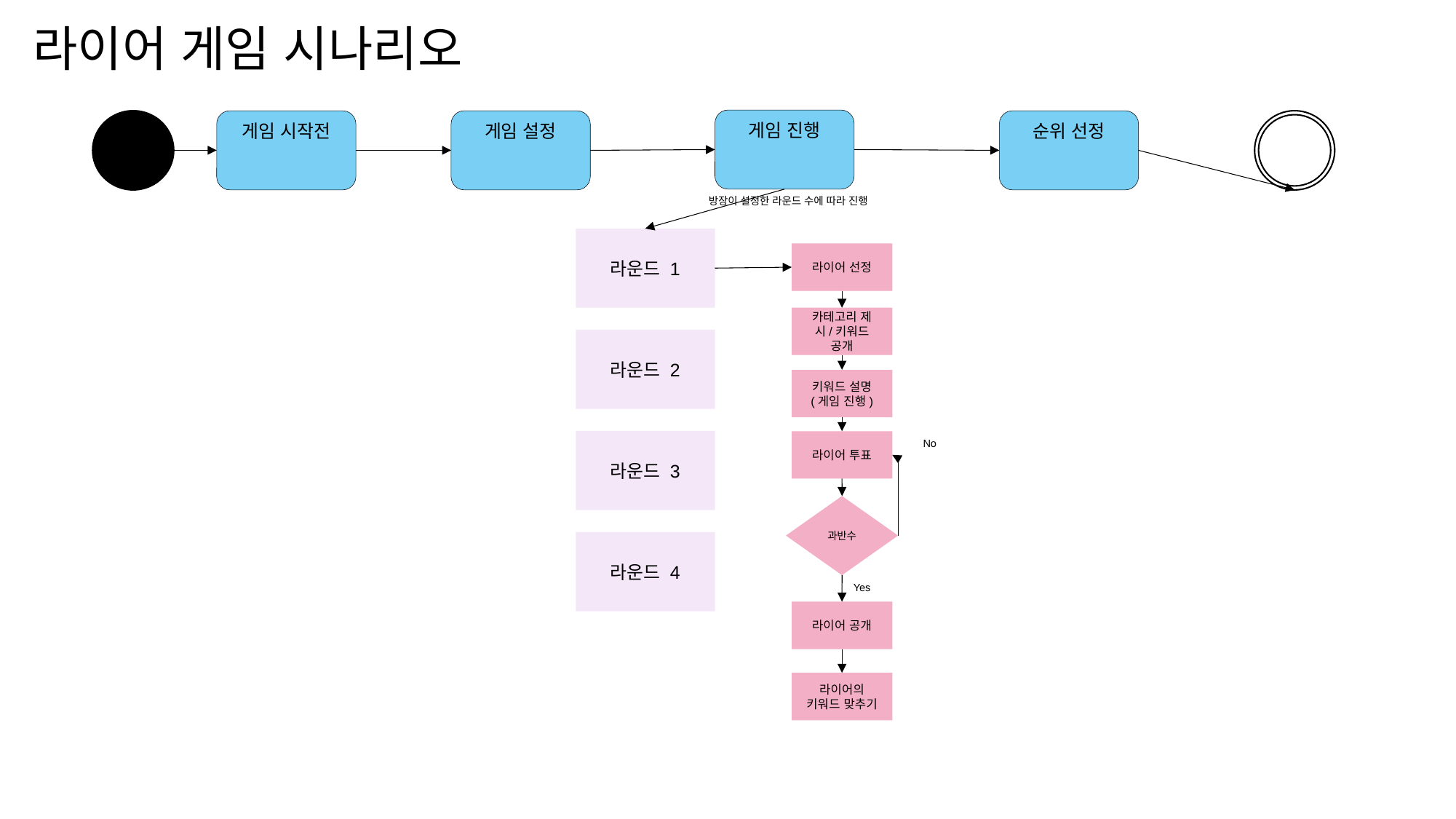

# 라이어 게임 시나리오
게임 진행

게임 시작전
게임 설정
순위 선정

방장이 설정한 라운드 수에 따라 진행
라운드 1
라이어 선정
카테고리 제시/키워드 공개
라운드 2
키워드 설명
(게임 진행)
라운드 3
라이어 투표
No
과반수
라운드 4
Yes
라이어 공개
라이어의
키워드 맞추기